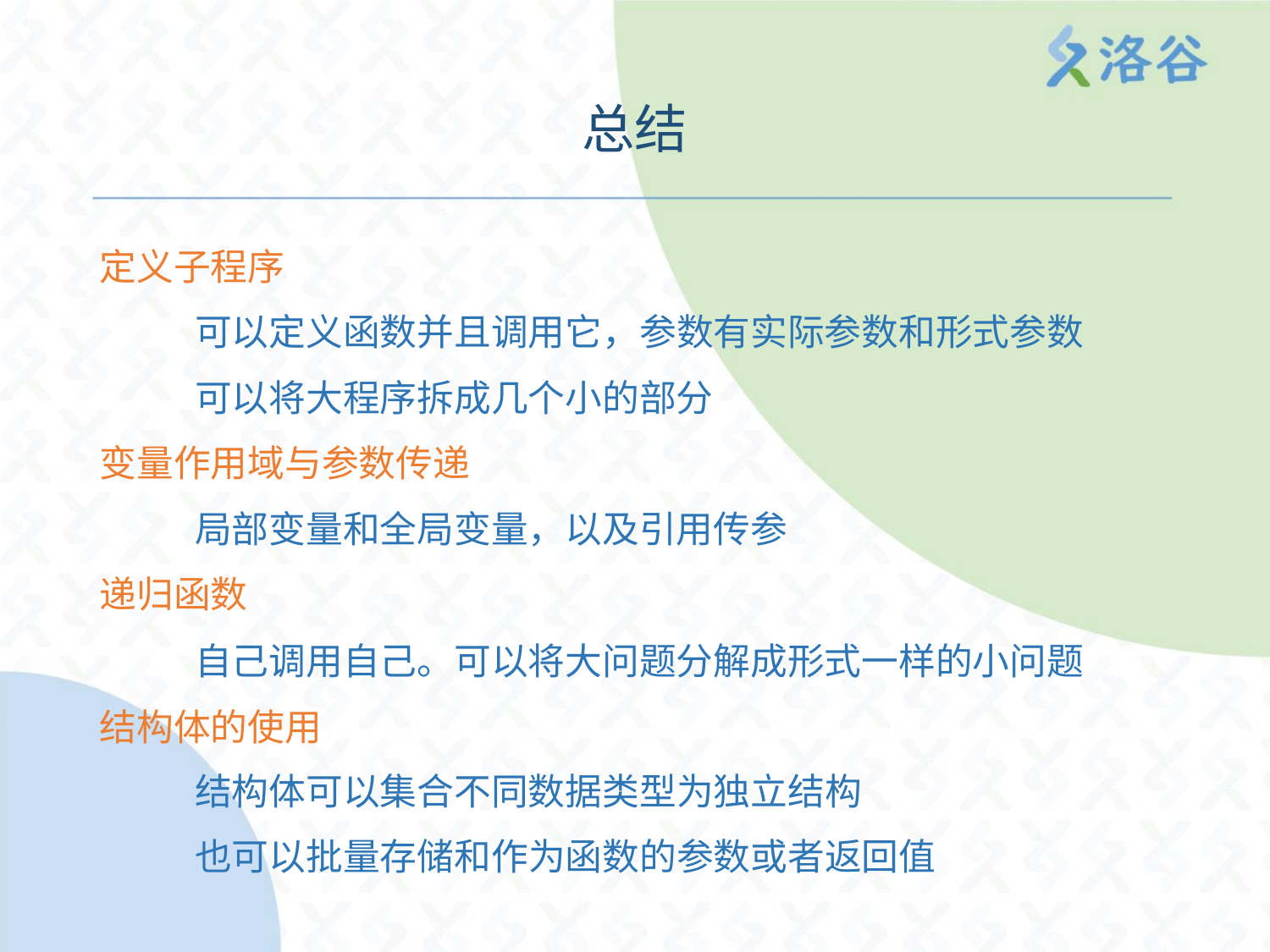

总结
定义子程序
可以定义函数并且调用它，参数有实际参数和形式参数
可以将大程序拆成几个小的部分
变量作用域与参数传递
局部变量和全局变量，以及引用传参
递归函数
自己调用自己。可以将大问题分解成形式一样的小问题
结构体的使用
结构体可以集合不同数据类型为独立结构
也可以批量存储和作为函数的参数或者返回值